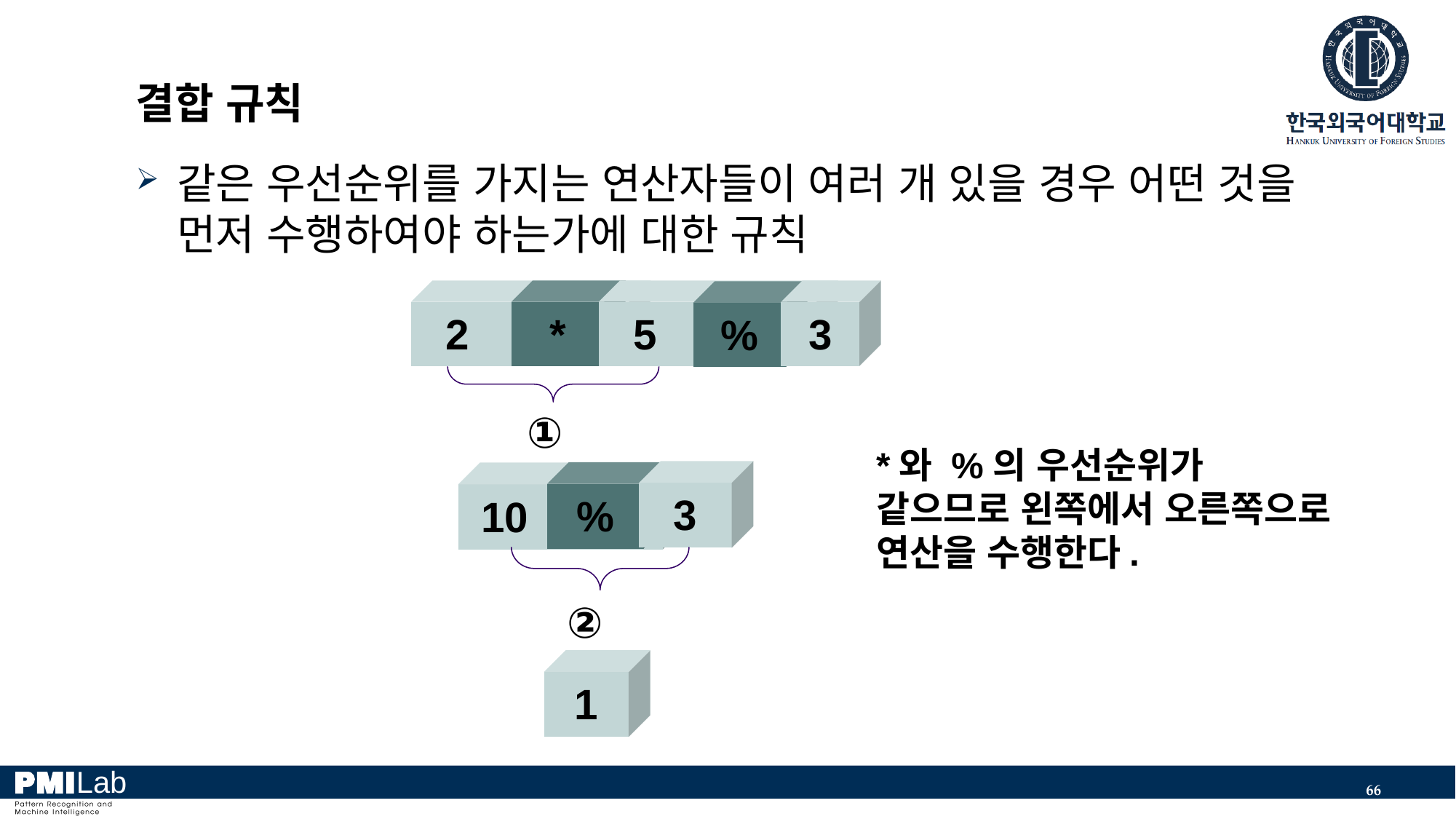

# 결합 규칙
같은 우선순위를 가지는 연산자들이 여러 개 있을 경우 어떤 것을 먼저 수행하여야 하는가에 대한 규칙
  2
*
  5
3
%

①
*와 %의 우선순위가
같으므로 왼쪽에서 오른쪽으로 연산을 수행한다.
3
%
 10

②
1
66